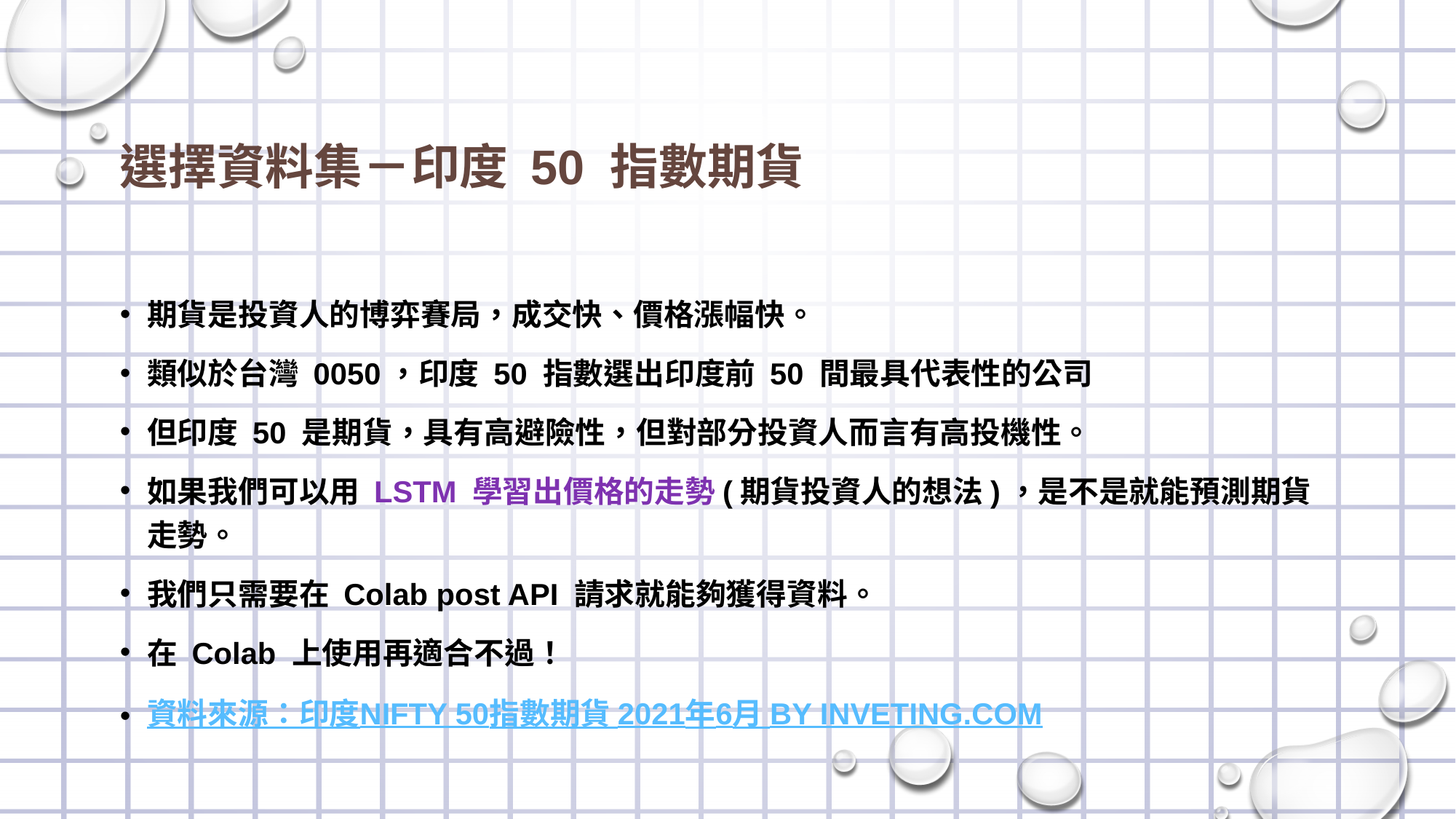

# 選擇資料集－印度 50 指數期貨
期貨是投資人的博弈賽局，成交快、價格漲幅快。
類似於台灣 0050，印度 50 指數選出印度前 50 間最具代表性的公司
但印度 50 是期貨，具有高避險性，但對部分投資人而言有高投機性。
如果我們可以用 LSTM 學習出價格的走勢(期貨投資人的想法)，是不是就能預測期貨走勢。
我們只需要在 Colab post API 請求就能夠獲得資料。
在 Colab 上使用再適合不過！
資料來源：印度NIFTY 50指數期貨 2021年6月 by InvetING.com